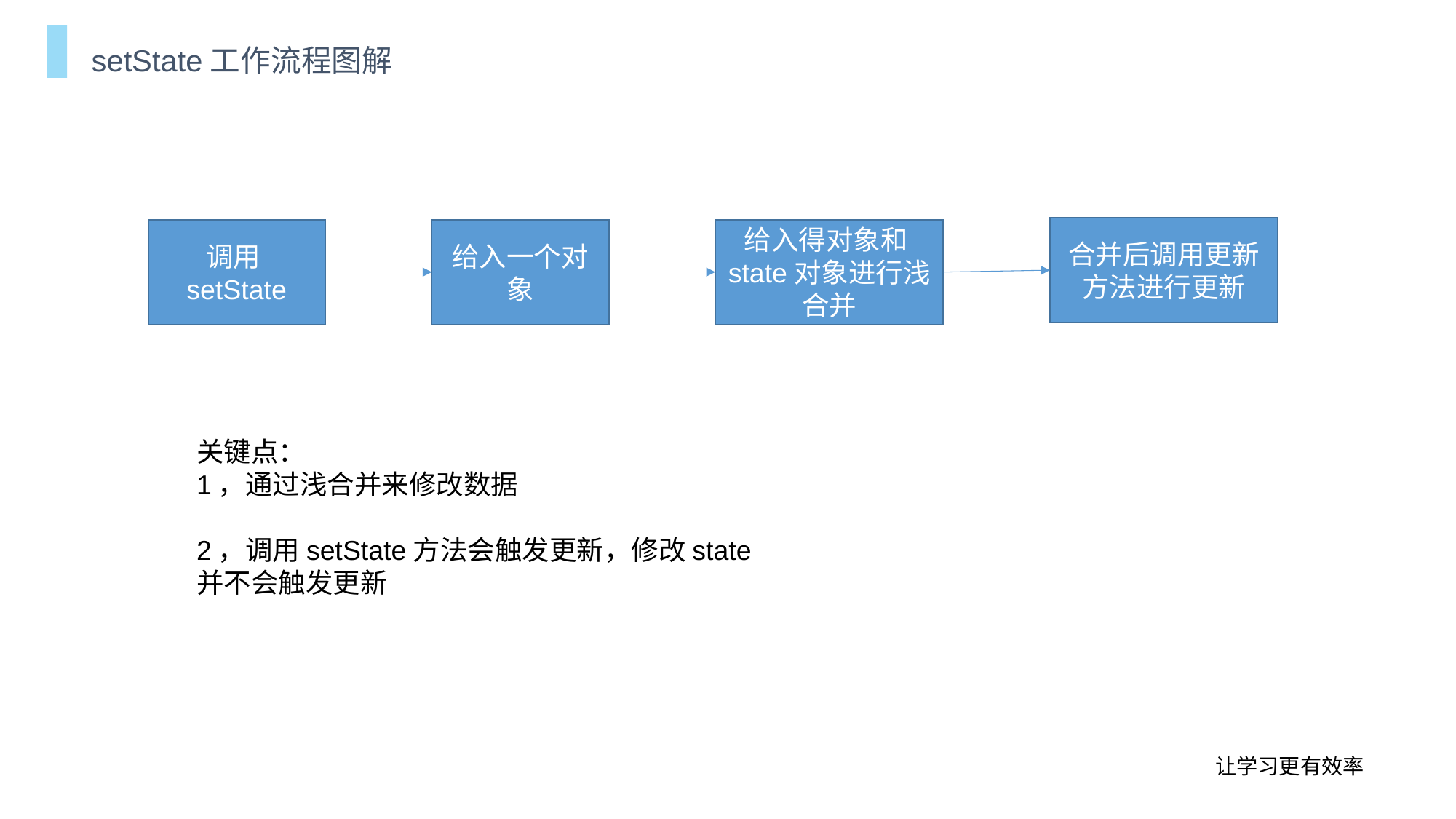

setState工作流程图解

合并后调用更新方法进行更新
给入一个对象
给入得对象和state对象进行浅合并
调用setState
关键点：
1，通过浅合并来修改数据

2，调用setState方法会触发更新，修改state并不会触发更新